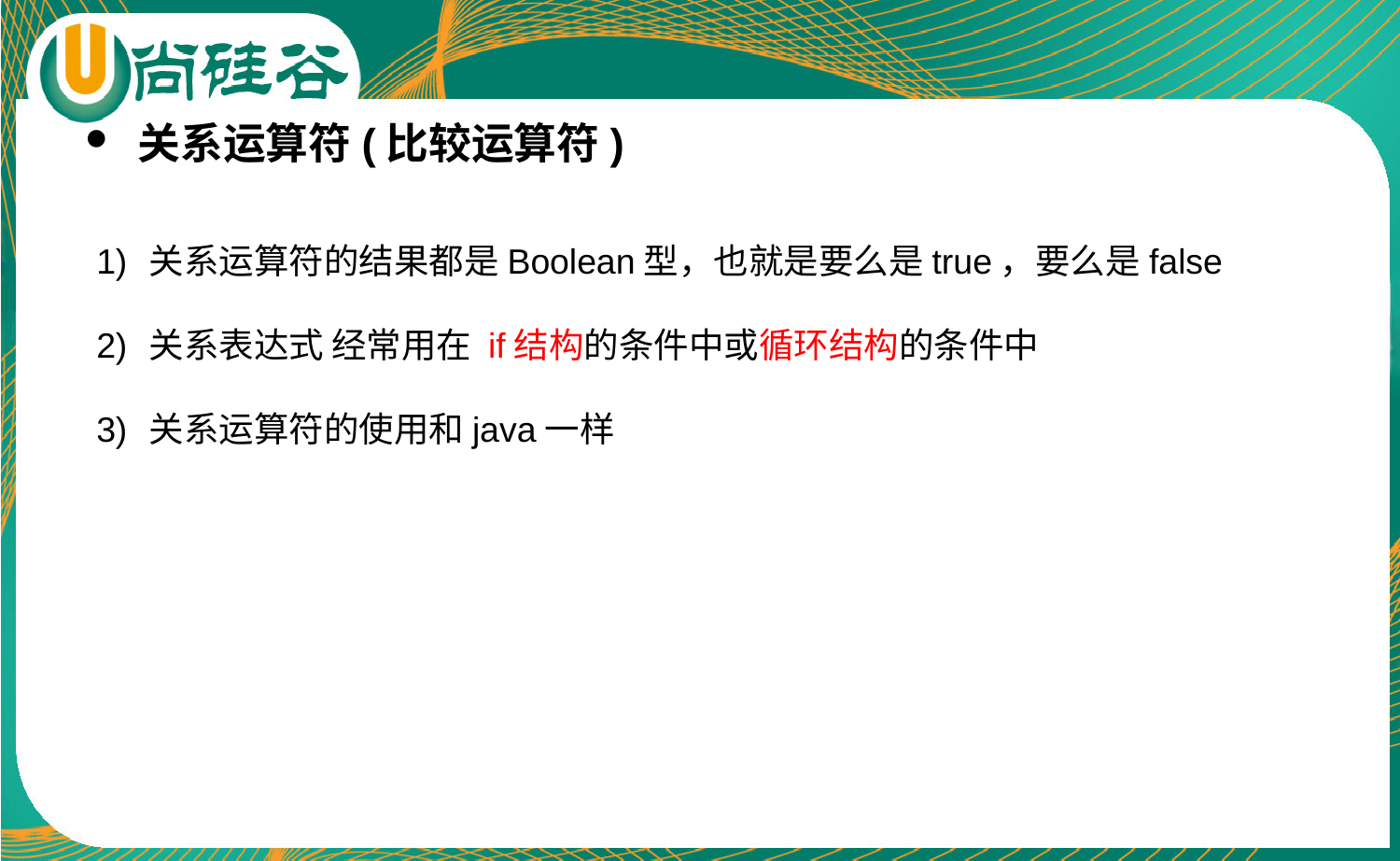

关系运算符(比较运算符)

关系运算符的结果都是Boolean型，也就是要么是true，要么是false

关系表达式 经常用在 if结构的条件中或循环结构的条件中

关系运算符的使用和java一样